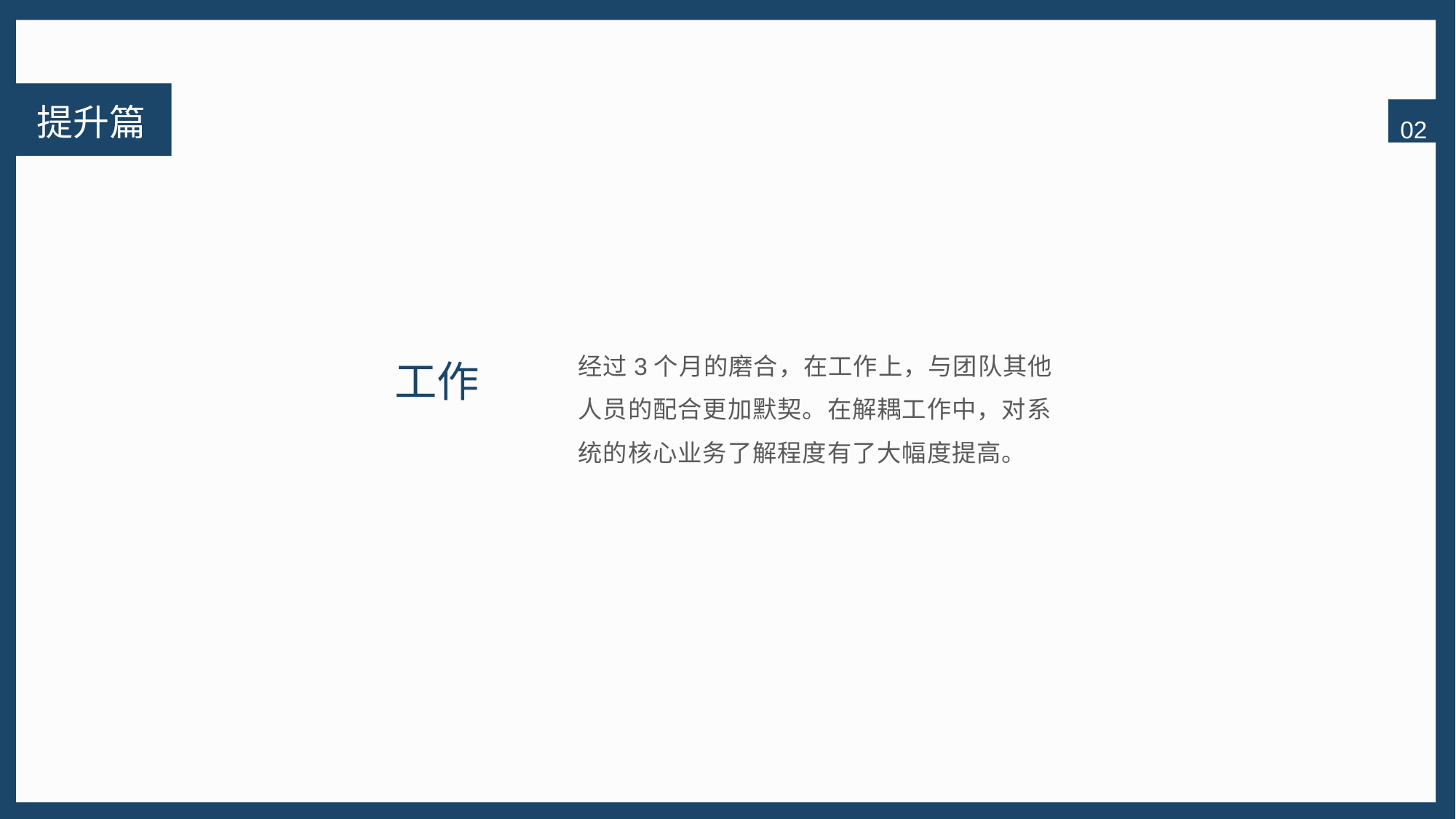

# 提升篇
02
经过3个月的磨合，在工作上，与团队其他人员的配合更加默契。在解耦工作中，对系统的核心业务了解程度有了大幅度提高。
工作